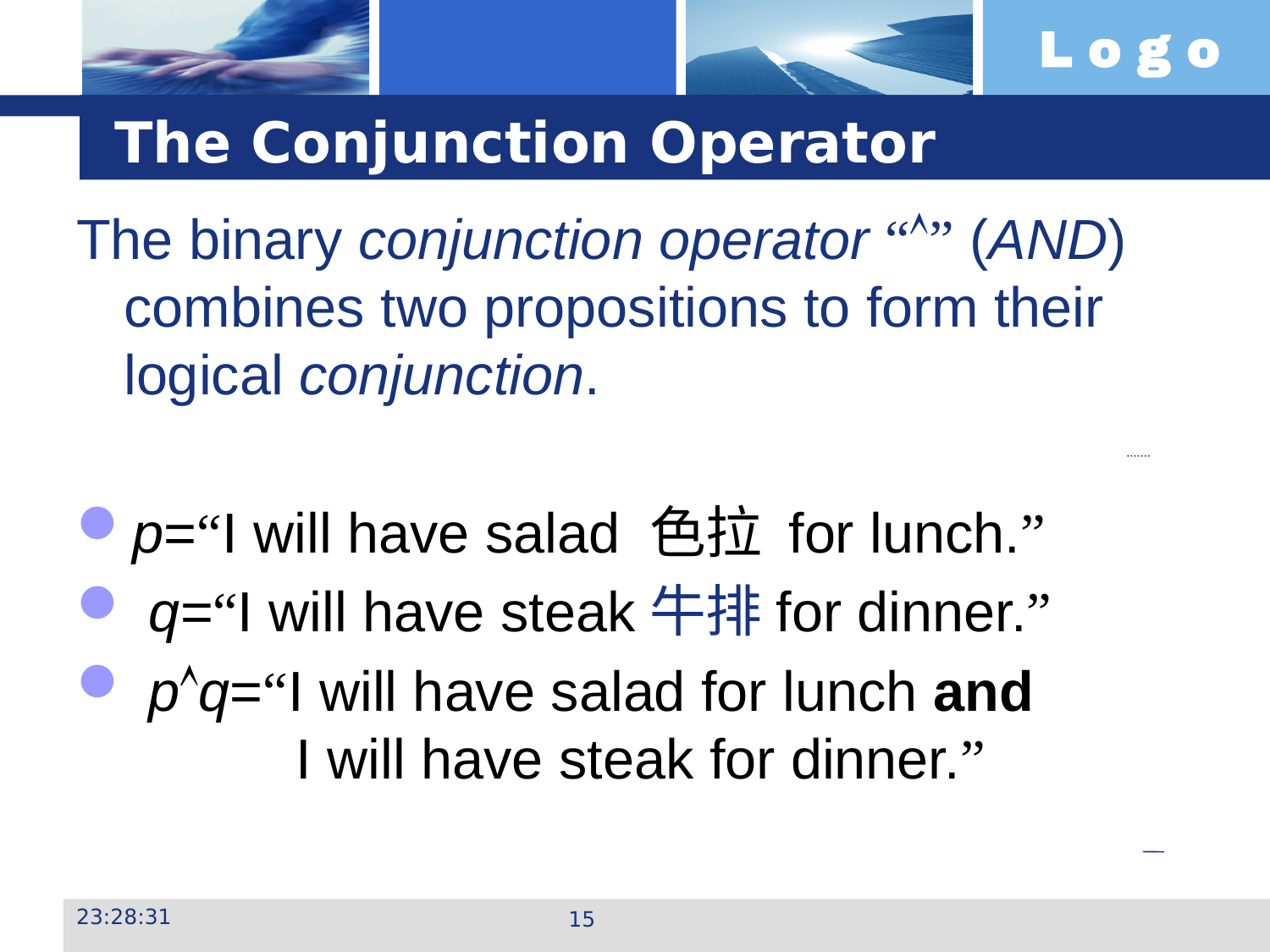

# The Conjunction Operator
The binary conjunction operator “∧” (AND) combines two propositions to form their logical conjunction.

p=“I will have salad 色拉 for lunch.”
 q=“I will have steak牛排for dinner.”
 p∧q=“I will have salad for lunch and
           I will have steak for dinner.”

23:28:31
15